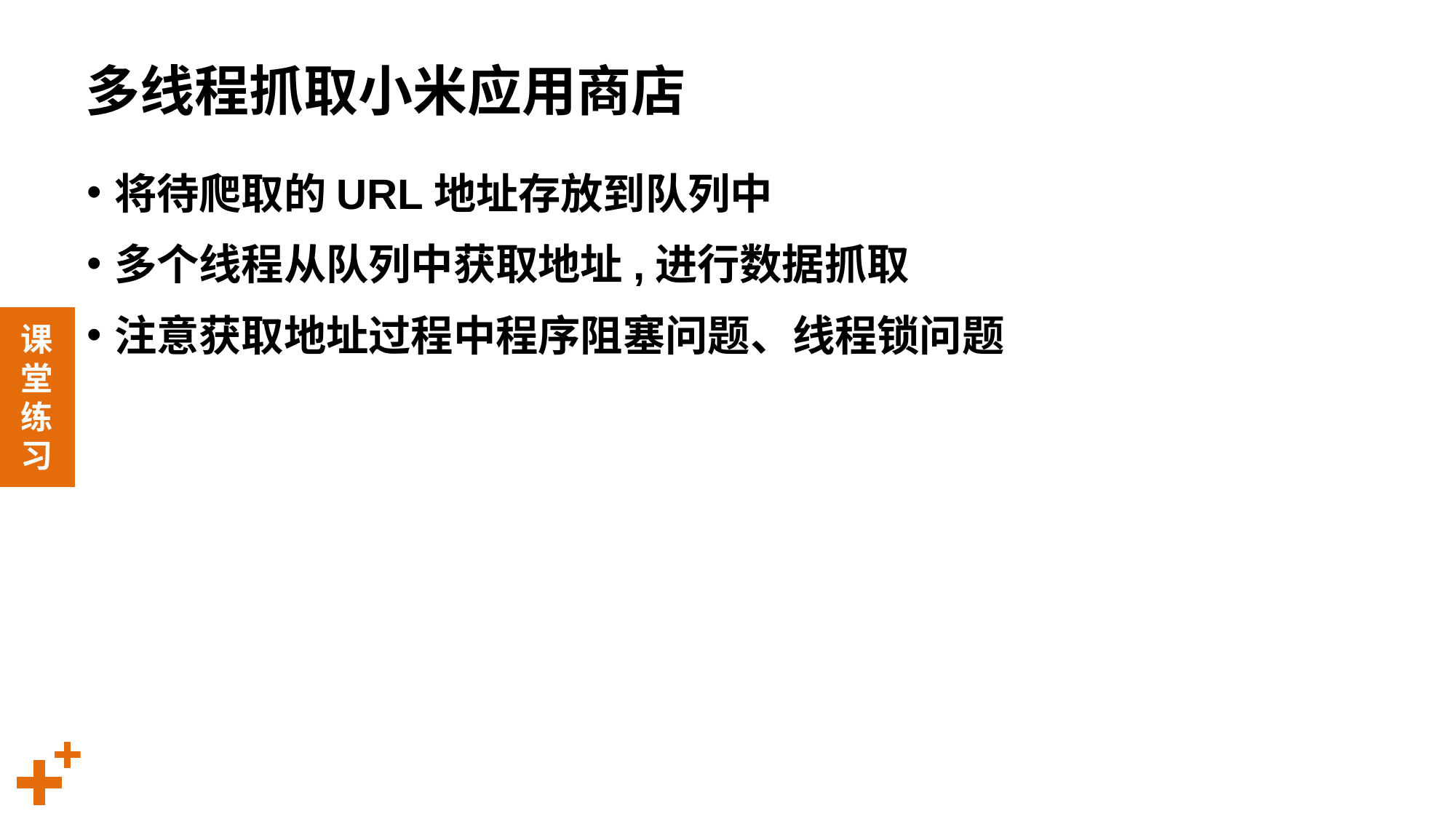

# 多线程抓取小米应用商店
将待爬取的URL地址存放到队列中
多个线程从队列中获取地址,进行数据抓取
注意获取地址过程中程序阻塞问题、线程锁问题